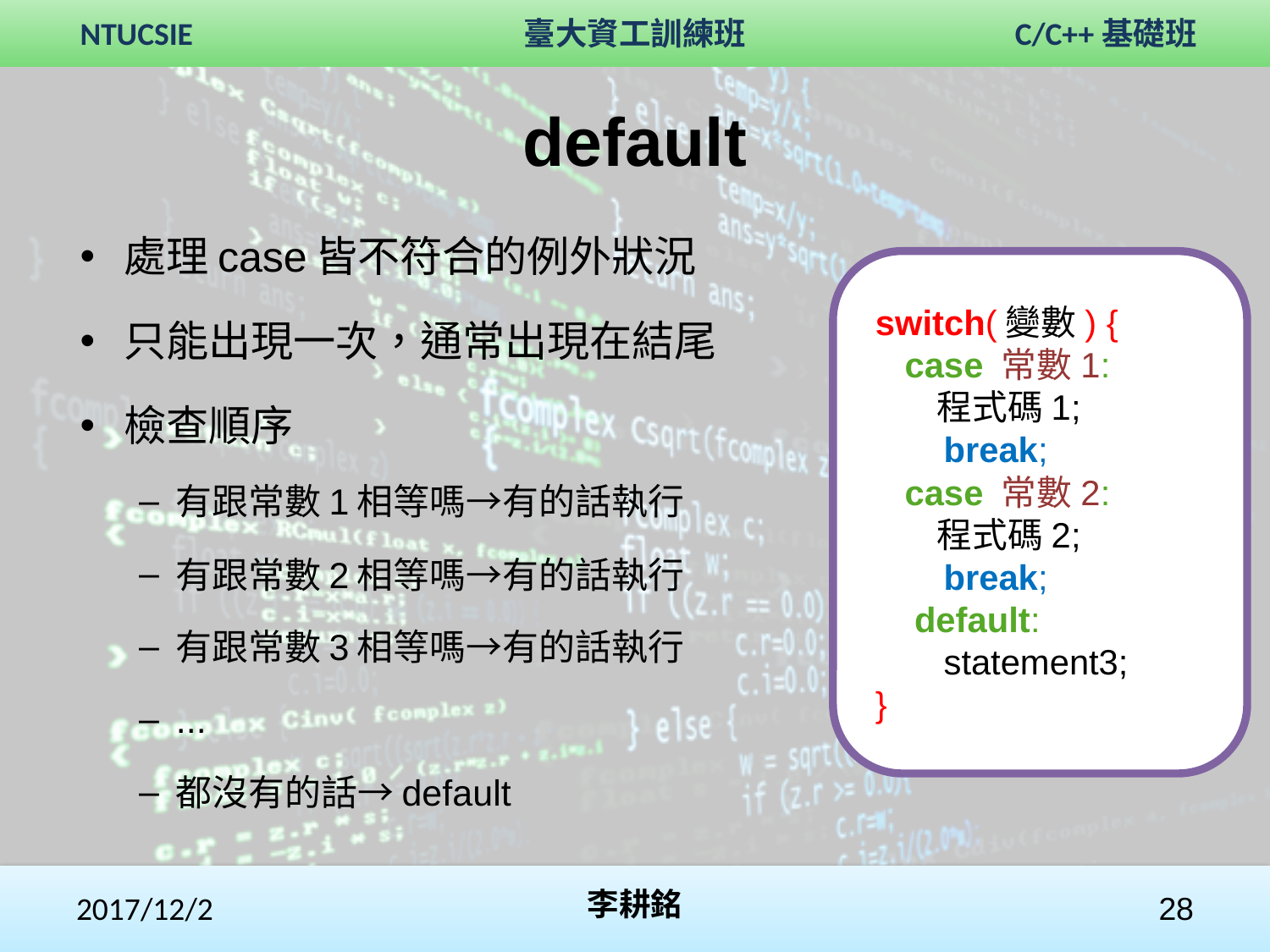

# default
處理case皆不符合的例外狀況
只能出現一次，通常出現在結尾
檢查順序
有跟常數1相等嗎→有的話執行
有跟常數2相等嗎→有的話執行
有跟常數3相等嗎→有的話執行
...
都沒有的話→default
 switch(變數) {
    case 常數1:
        程式碼1;
        break;
    case 常數2:
        程式碼2;
        break;
     default:
        statement3;
 }
2017/12/2
李耕銘
28